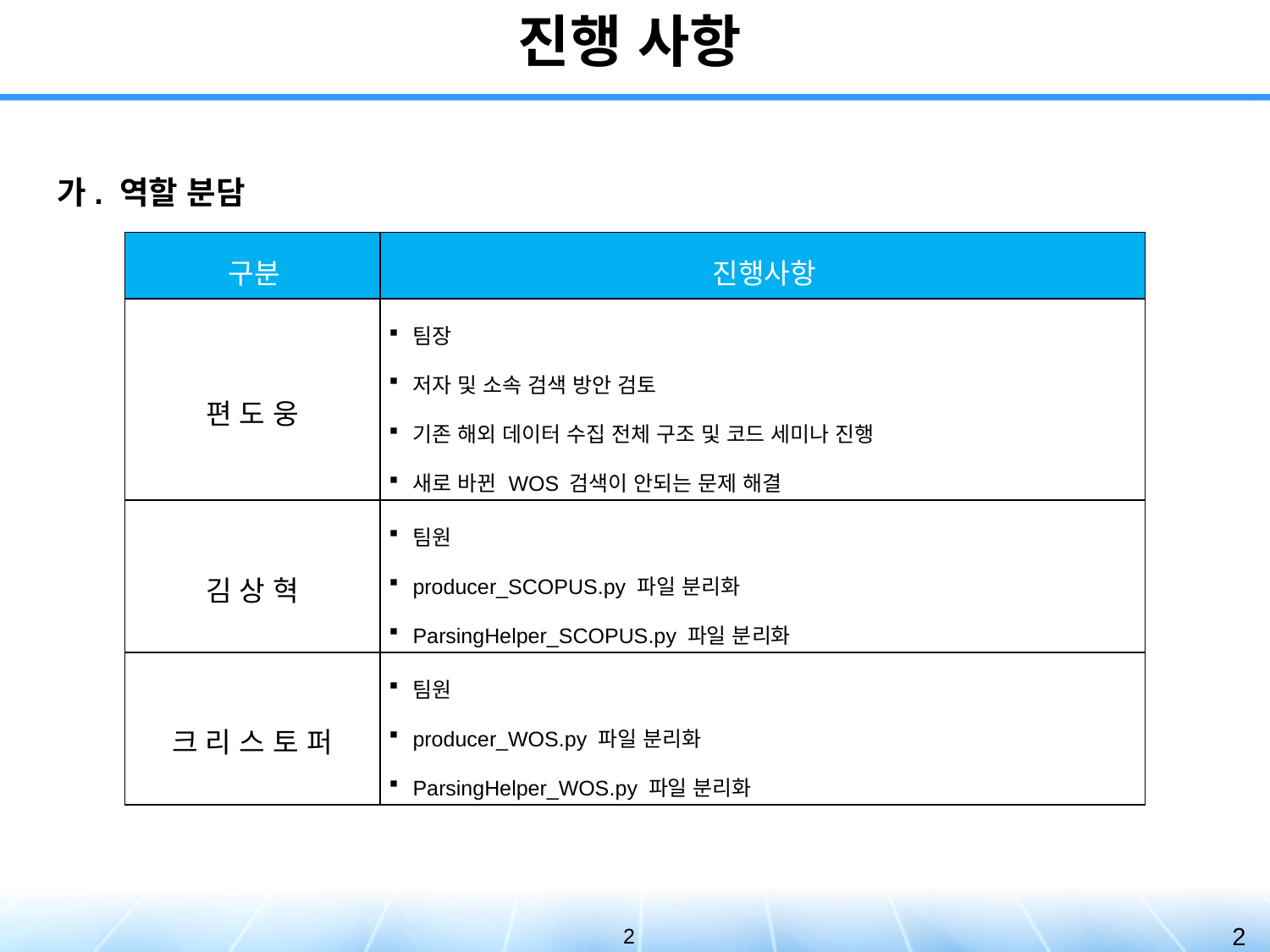

# 진행 사항
가. 역할 분담
| 구분 | 진행사항 |
| --- | --- |
| 편 도 웅 | 팀장 저자 및 소속 검색 방안 검토 기존 해외 데이터 수집 전체 구조 및 코드 세미나 진행 새로 바뀐 WOS 검색이 안되는 문제 해결 |
| 김 상 혁 | 팀원 producer\_SCOPUS.py 파일 분리화 ParsingHelper\_SCOPUS.py 파일 분리화 |
| 크 리 스 토 퍼 | 팀원 producer\_WOS.py 파일 분리화 ParsingHelper\_WOS.py 파일 분리화 |
2